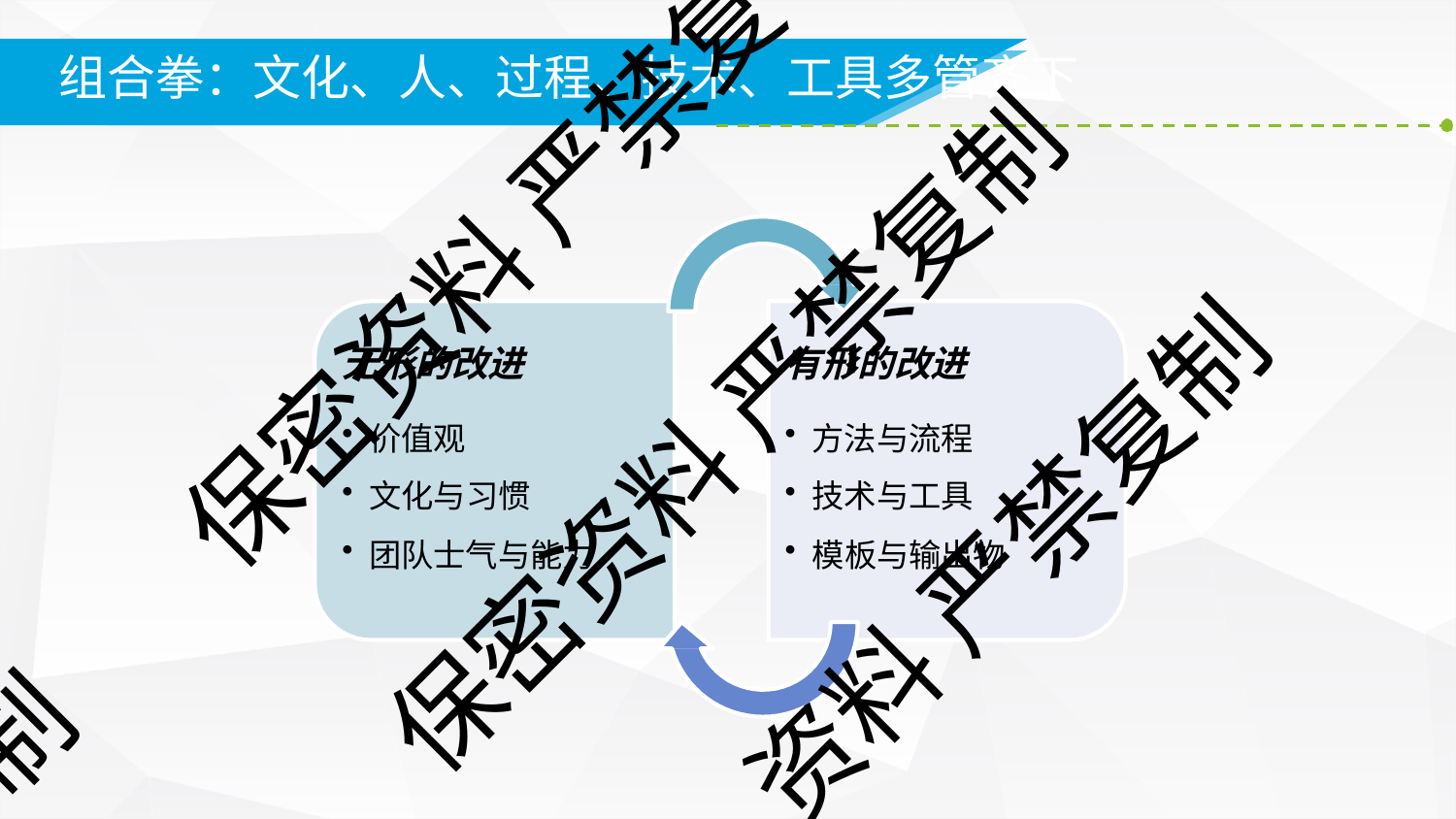

# 组合拳：文化、人、过程、技术、工具多管齐下
保密资料 严禁复

无形的改进
价值观
文化与习惯
团队士气与能力
有形的改进
方法与流程
技术与工具
模板与输出物
保密资料 严禁复制
资料 严禁复制

制